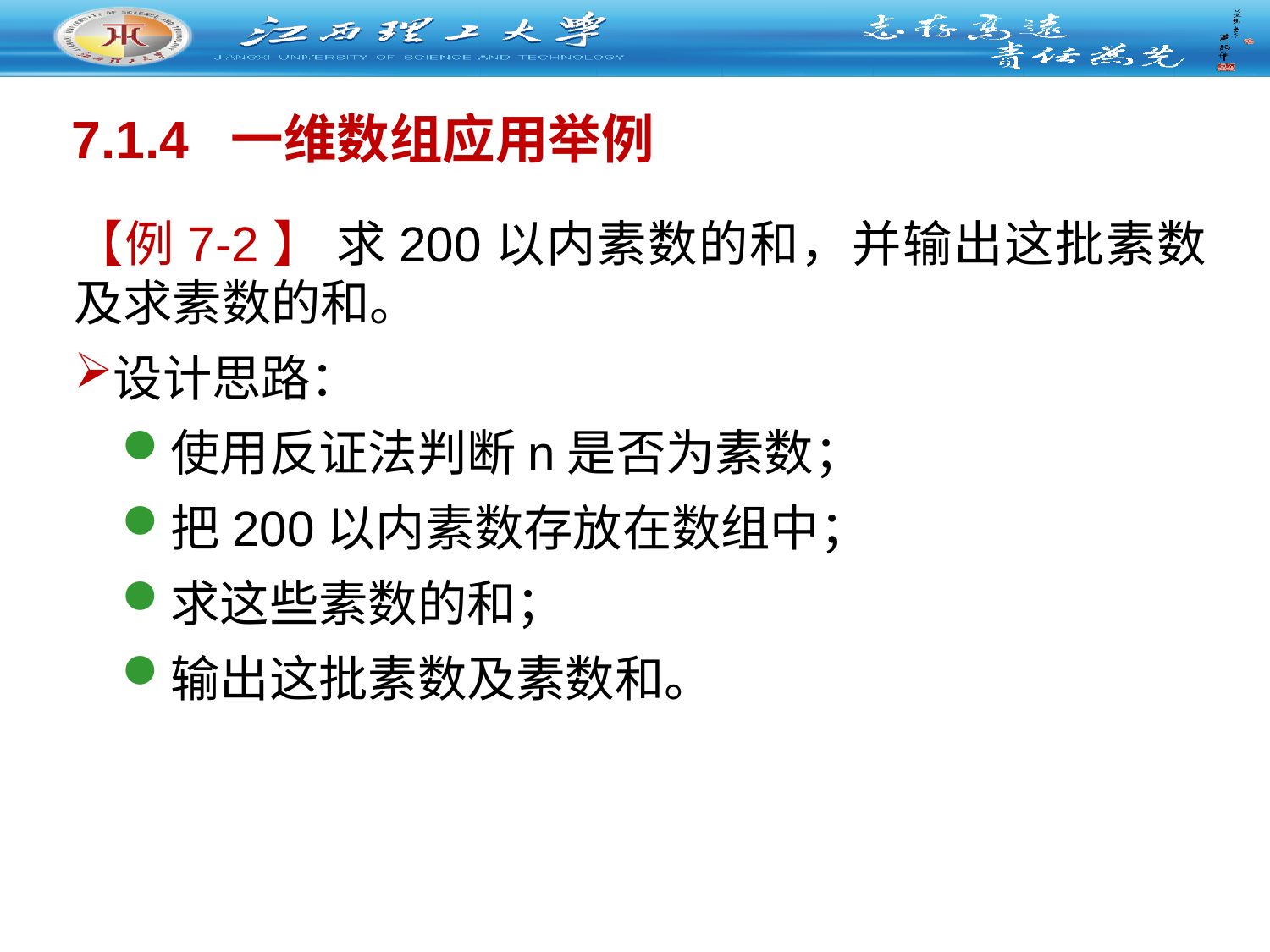

# 7.1.4  一维数组应用举例
【例7-2】 求200以内素数的和，并输出这批素数及求素数的和。
设计思路：
使用反证法判断n是否为素数；
把200以内素数存放在数组中；
求这些素数的和；
输出这批素数及素数和。